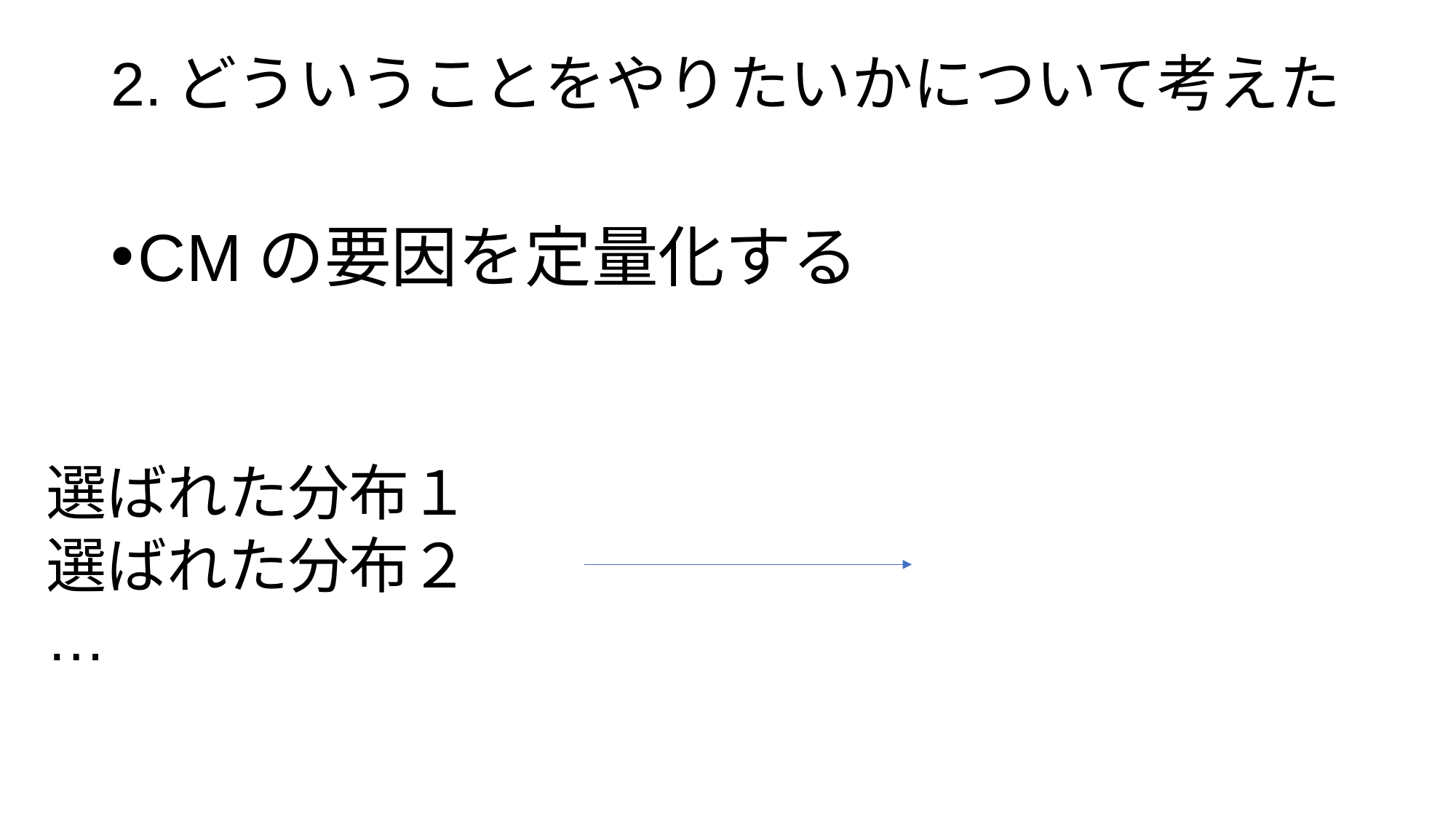

# 2.どういうことをやりたいかについて考えた
CMの要因を定量化する

選ばれた分布１
選ばれた分布２
…